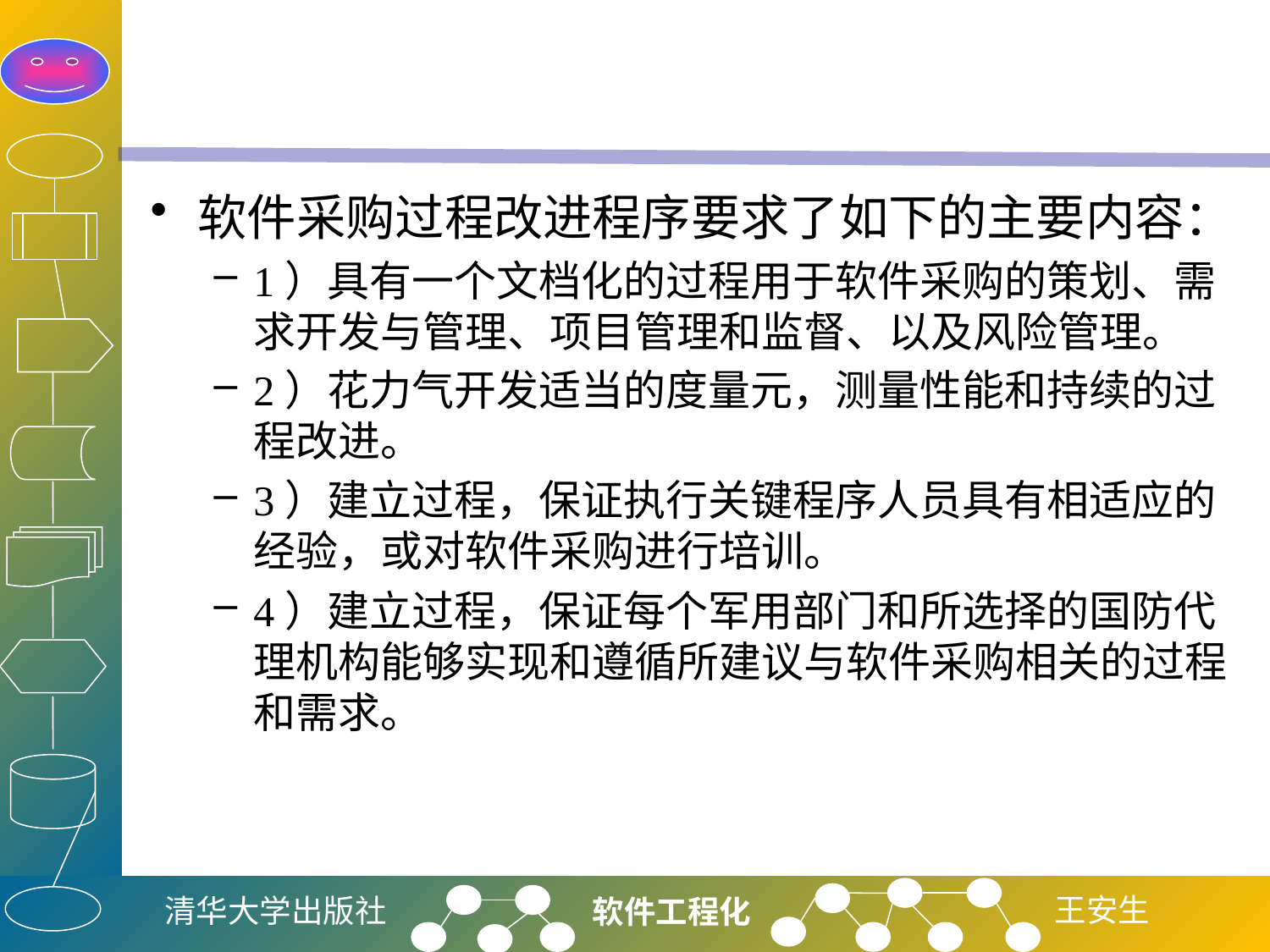

#
软件采购过程改进程序要求了如下的主要内容：
1）具有一个文档化的过程用于软件采购的策划、需求开发与管理、项目管理和监督、以及风险管理。
2）花力气开发适当的度量元，测量性能和持续的过程改进。
3）建立过程，保证执行关键程序人员具有相适应的经验，或对软件采购进行培训。
4）建立过程，保证每个军用部门和所选择的国防代理机构能够实现和遵循所建议与软件采购相关的过程和需求。